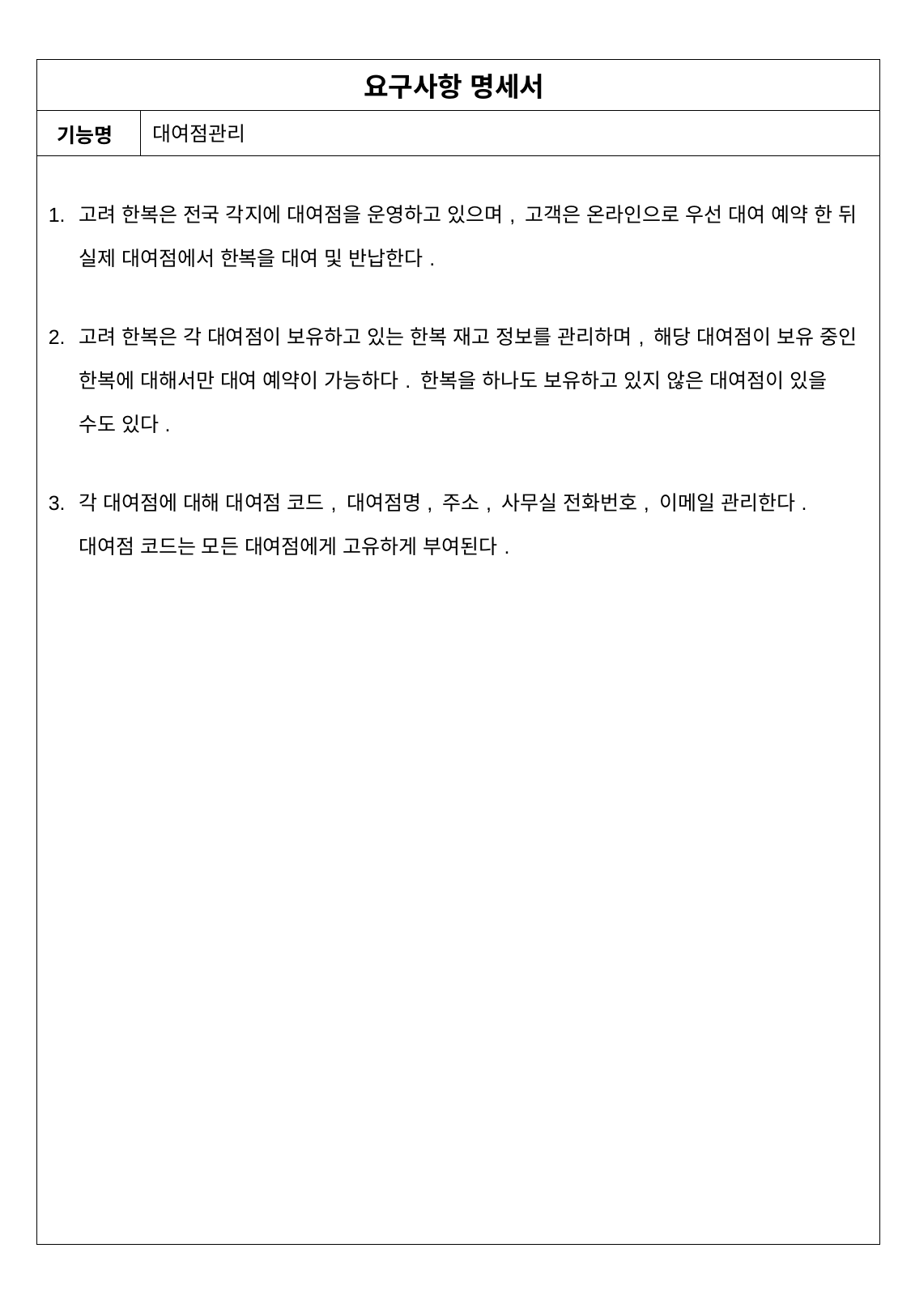

| 요구사항 명세서 |  |
| --- | --- |
| 기능명 | 대여점관리 |
| 고려 한복은 전국 각지에 대여점을 운영하고 있으며, 고객은 온라인으로 우선 대여 예약 한 뒤 실제 대여점에서 한복을 대여 및 반납한다. 고려 한복은 각 대여점이 보유하고 있는 한복 재고 정보를 관리하며, 해당 대여점이 보유 중인 한복에 대해서만 대여 예약이 가능하다. 한복을 하나도 보유하고 있지 않은 대여점이 있을 수도 있다. 각 대여점에 대해 대여점 코드, 대여점명, 주소, 사무실 전화번호, 이메일 관리한다. 대여점 코드는 모든 대여점에게 고유하게 부여된다. |  |